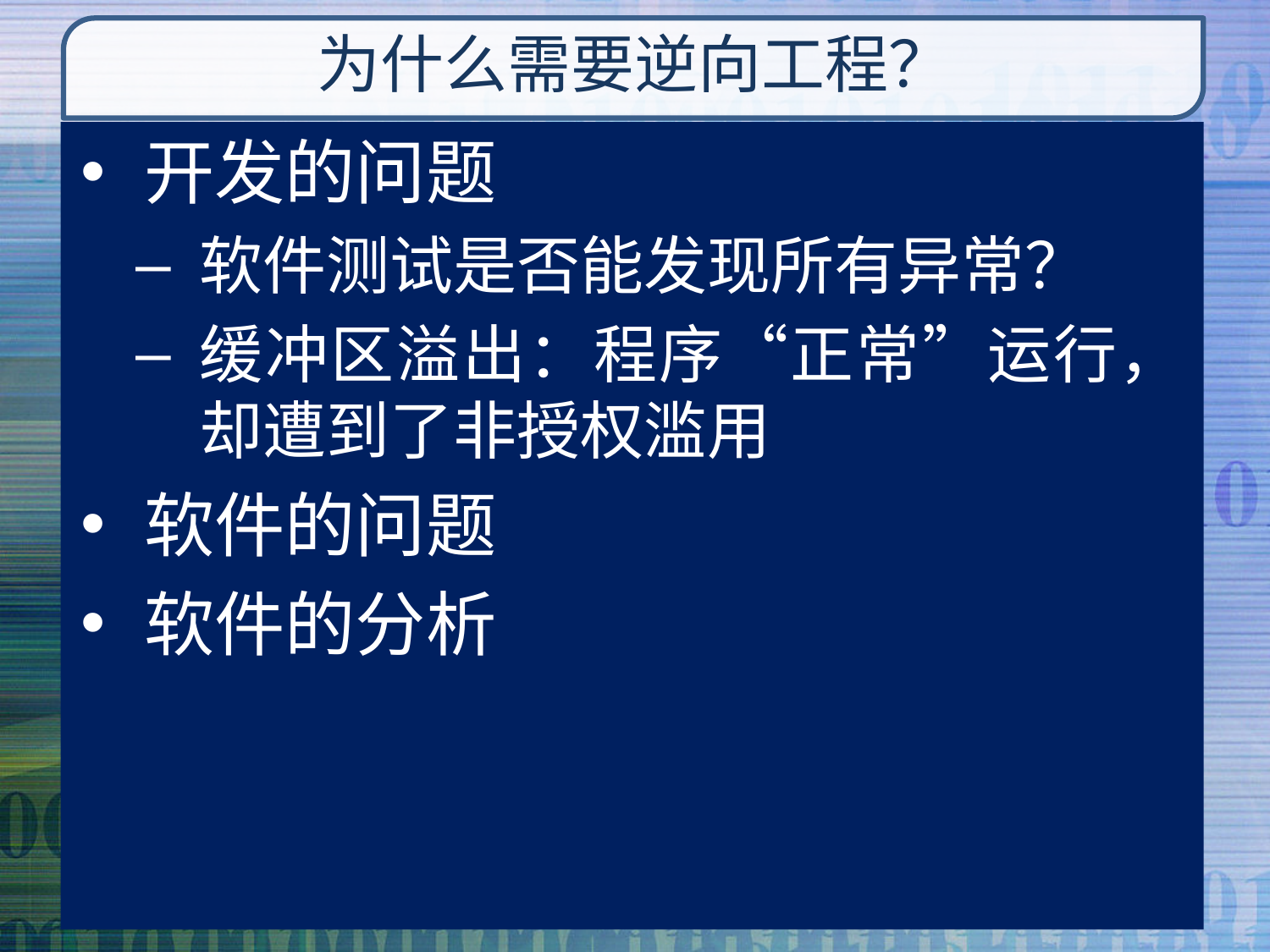

# 为什么需要逆向工程？
开发的问题
软件测试是否能发现所有异常？
缓冲区溢出：程序“正常”运行，却遭到了非授权滥用
软件的问题
软件的分析